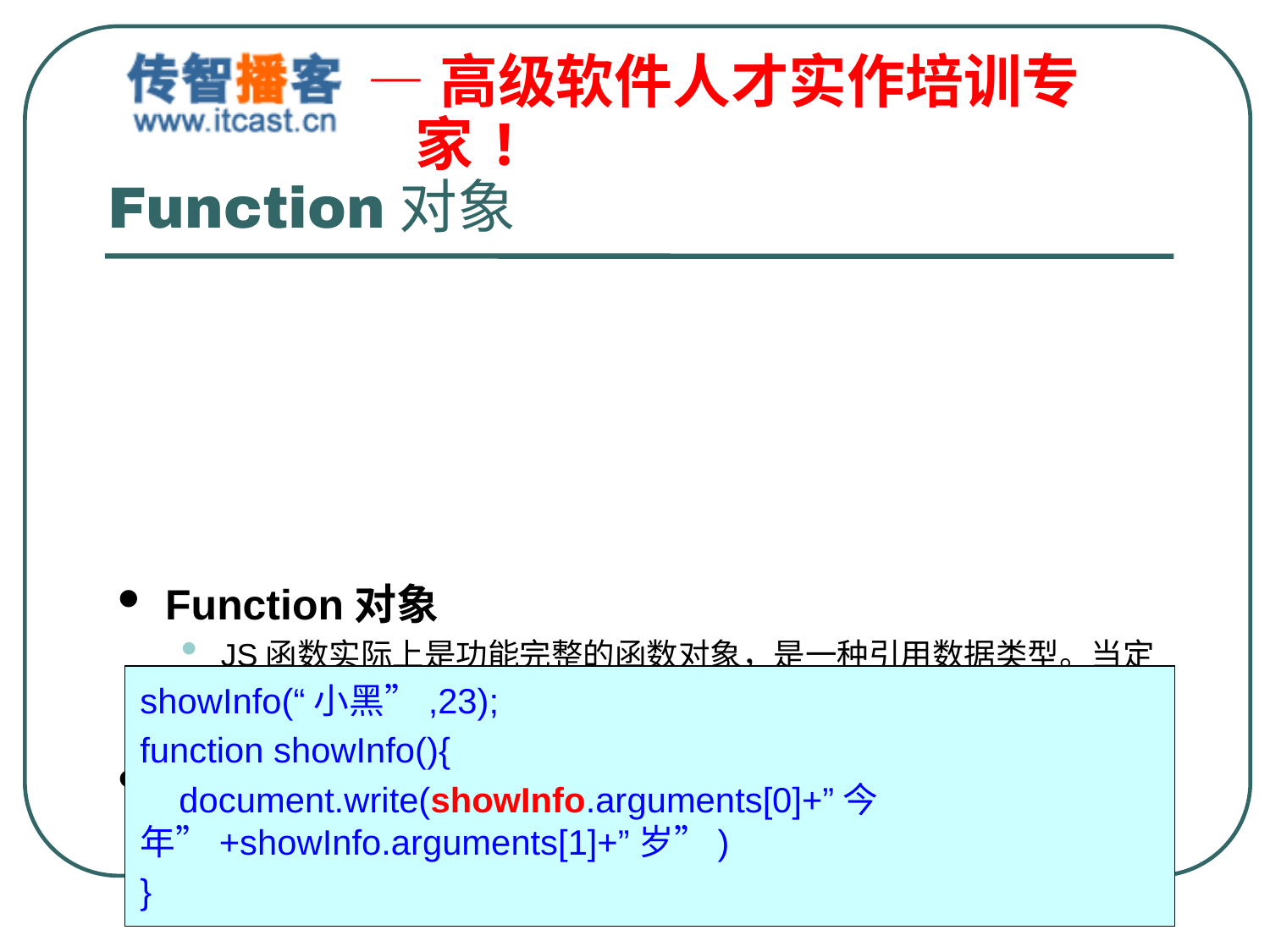

Function对象
Function对象
JS函数实际上是功能完整的函数对象，是一种引用数据类型。当定义一个函数时，便定义了一个与函数同名的函数对象。函数可以通过构造函数或者传统方法进行定义，都将创建一个函数对象。
arguments属性
该属性为数组性属性，数组中包含了函数调用时接受的所有参数。该属性本身也是一个对象，拥有一个length属性，表示接受的参数的个数。
showInfo(“小黑”,23);
function showInfo(){
    document.write(showInfo.arguments[0]+”今年”+showInfo.arguments[1]+”岁”)
}